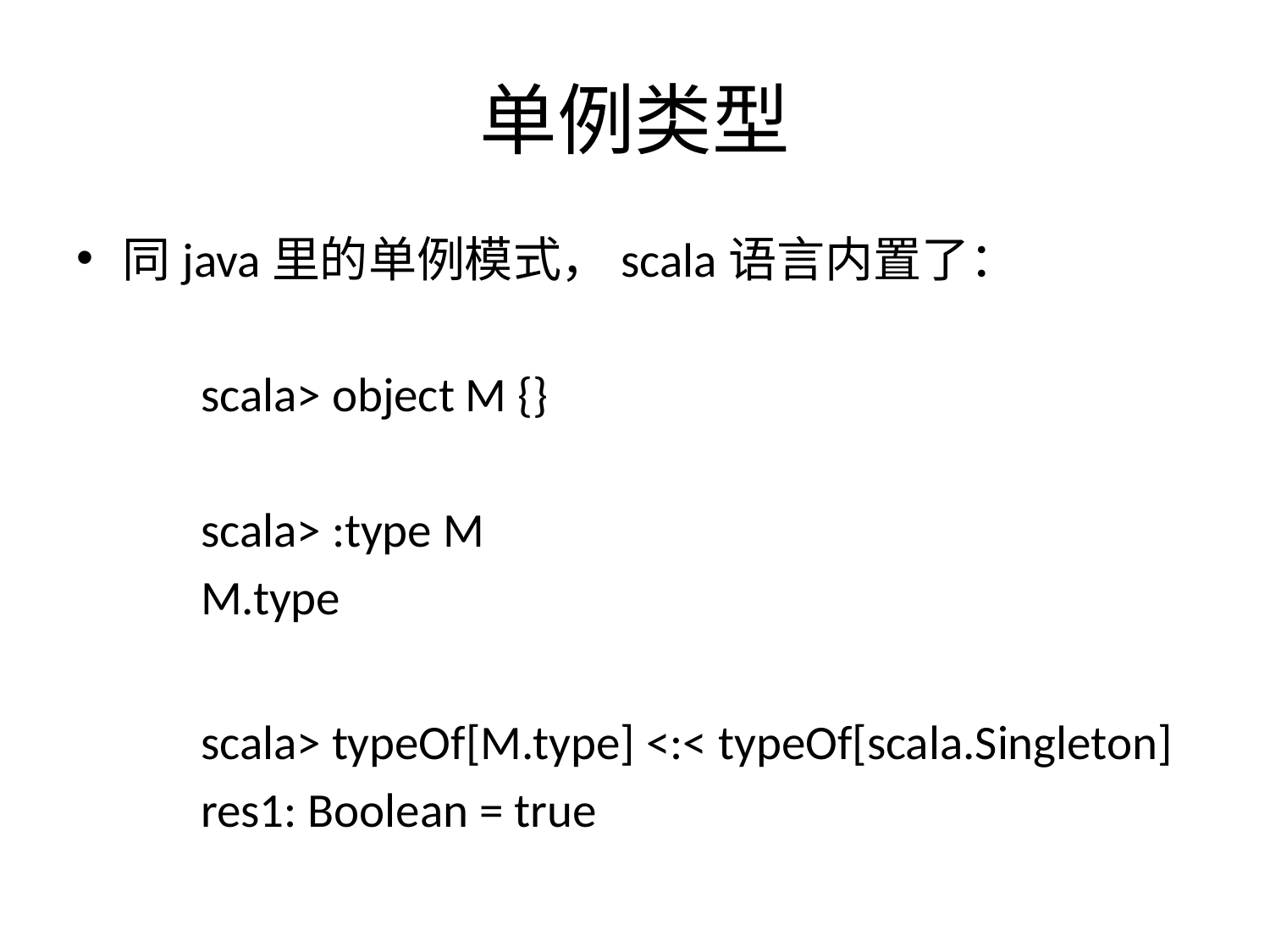

# 单例类型
同java里的单例模式，scala语言内置了：

	scala> object M {}

	scala> :type M
	M.type

	scala> typeOf[M.type] <:< typeOf[scala.Singleton]
	res1: Boolean = true